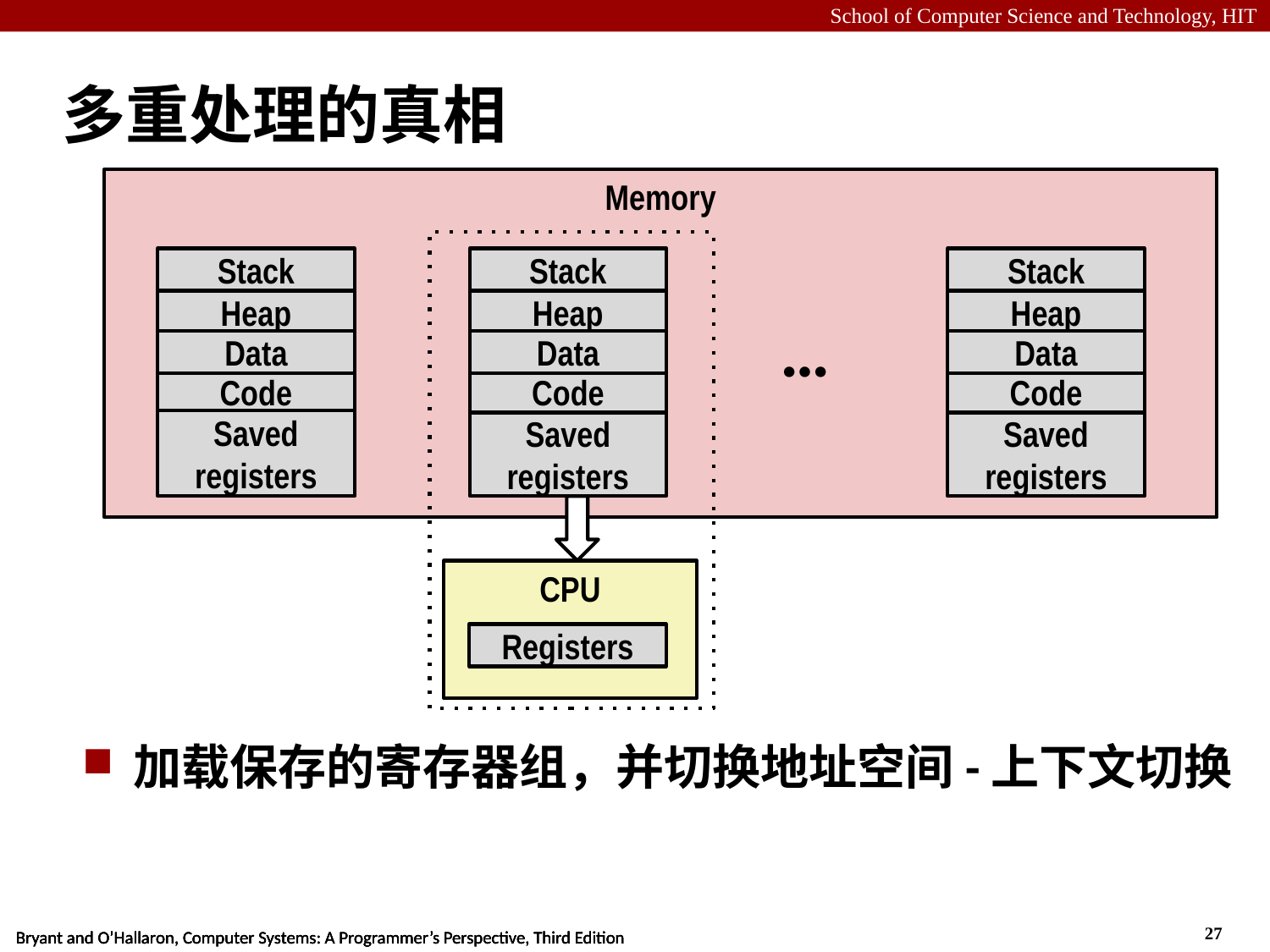

# 多重处理的真相
Memory

Stack
Stack
Stack
Heap
Heap
Heap
…
Data
Data
Data
Code
Code
Code
Saved registers
Saved registers
Saved registers

CPU
Registers
加载保存的寄存器组，并切换地址空间-上下文切换